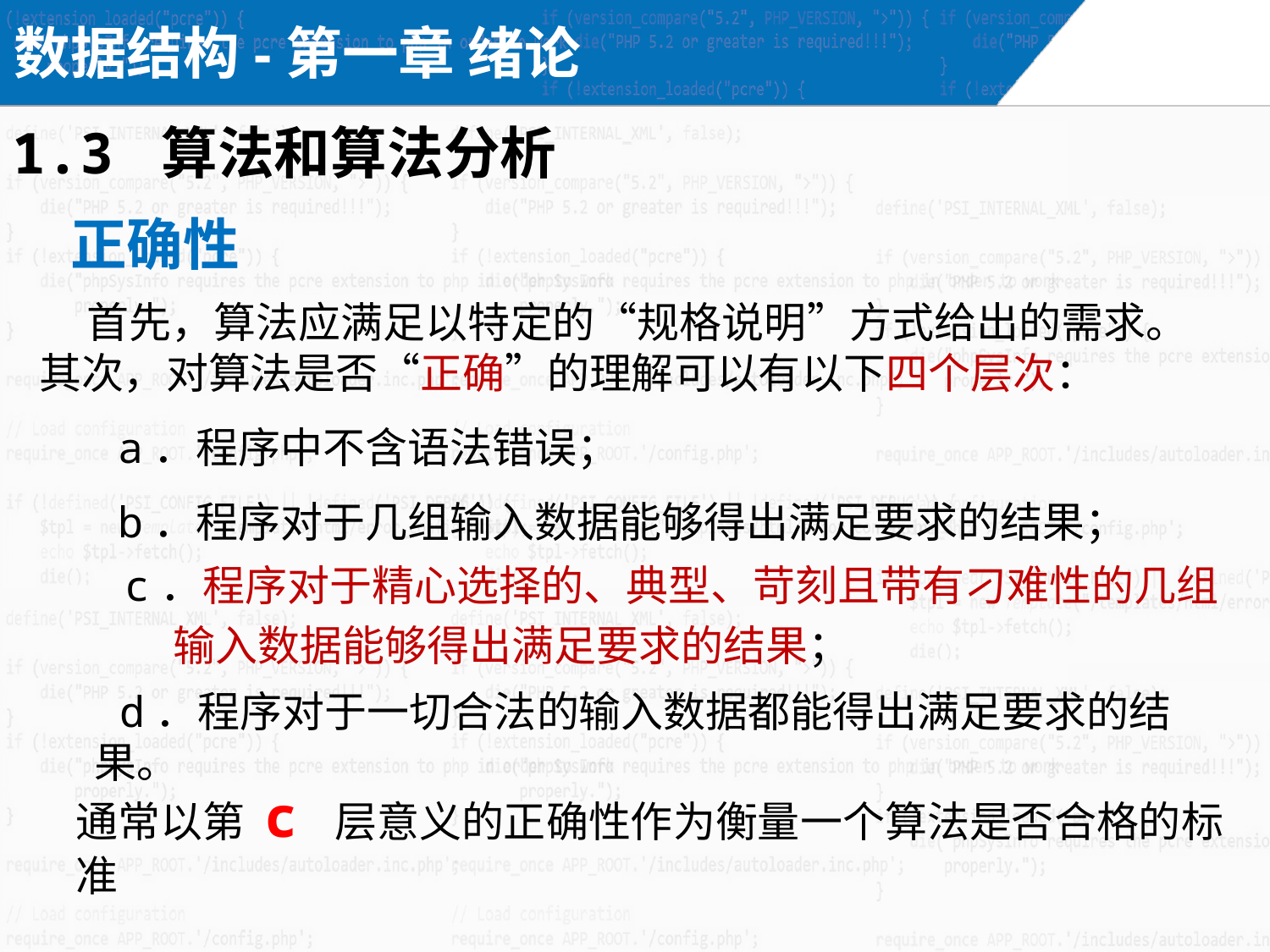

数据结构-第一章 绪论
1.3 算法和算法分析
正确性
    首先，算法应满足以特定的“规格说明”方式给出的需求。其次，对算法是否“正确”的理解可以有以下四个层次：
a．程序中不含语法错误；
b．程序对于几组输入数据能够得出满足要求的结果；
  c．程序对于精心选择的、典型、苛刻且带有刁难性的几组输入数据能够得出满足要求的结果；
 d．程序对于一切合法的输入数据都能得出满足要求的结果。
通常以第 c 层意义的正确性作为衡量一个算法是否合格的标准